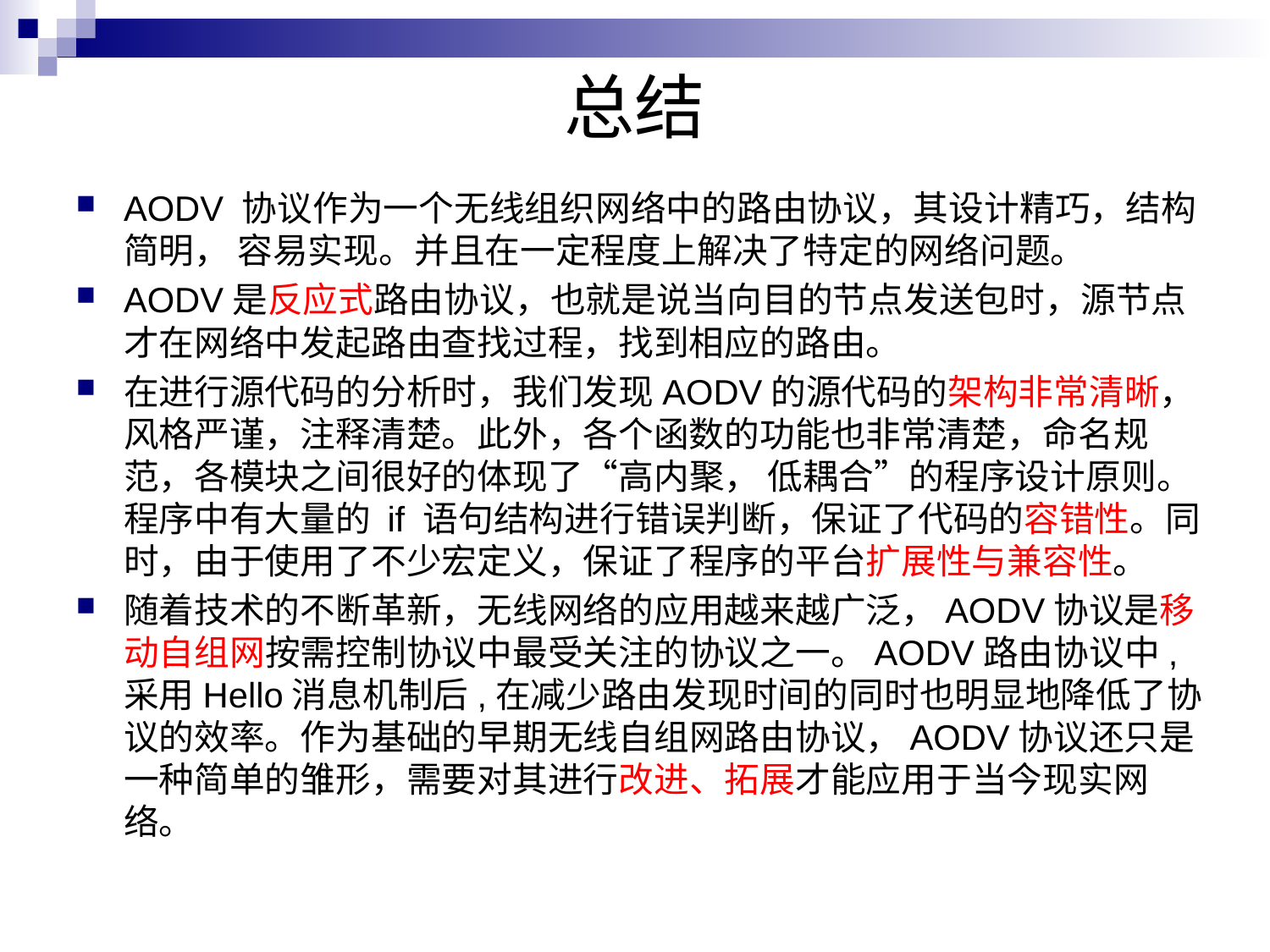

# 总结
AODV 协议作为一个无线组织网络中的路由协议，其设计精巧，结构简明， 容易实现。并且在一定程度上解决了特定的网络问题。
AODV是反应式路由协议，也就是说当向目的节点发送包时，源节点才在网络中发起路由查找过程，找到相应的路由。
在进行源代码的分析时，我们发现AODV的源代码的架构非常清晰，风格严谨，注释清楚。此外，各个函数的功能也非常清楚，命名规范，各模块之间很好的体现了“高内聚， 低耦合”的程序设计原则。程序中有大量的 if 语句结构进行错误判断，保证了代码的容错性。同时，由于使用了不少宏定义，保证了程序的平台扩展性与兼容性。
随着技术的不断革新，无线网络的应用越来越广泛，AODV协议是移动自组网按需控制协议中最受关注的协议之一。AODV路由协议中,采用Hello消息机制后,在减少路由发现时间的同时也明显地降低了协议的效率。作为基础的早期无线自组网路由协议，AODV协议还只是一种简单的雏形，需要对其进行改进、拓展才能应用于当今现实网络。
25